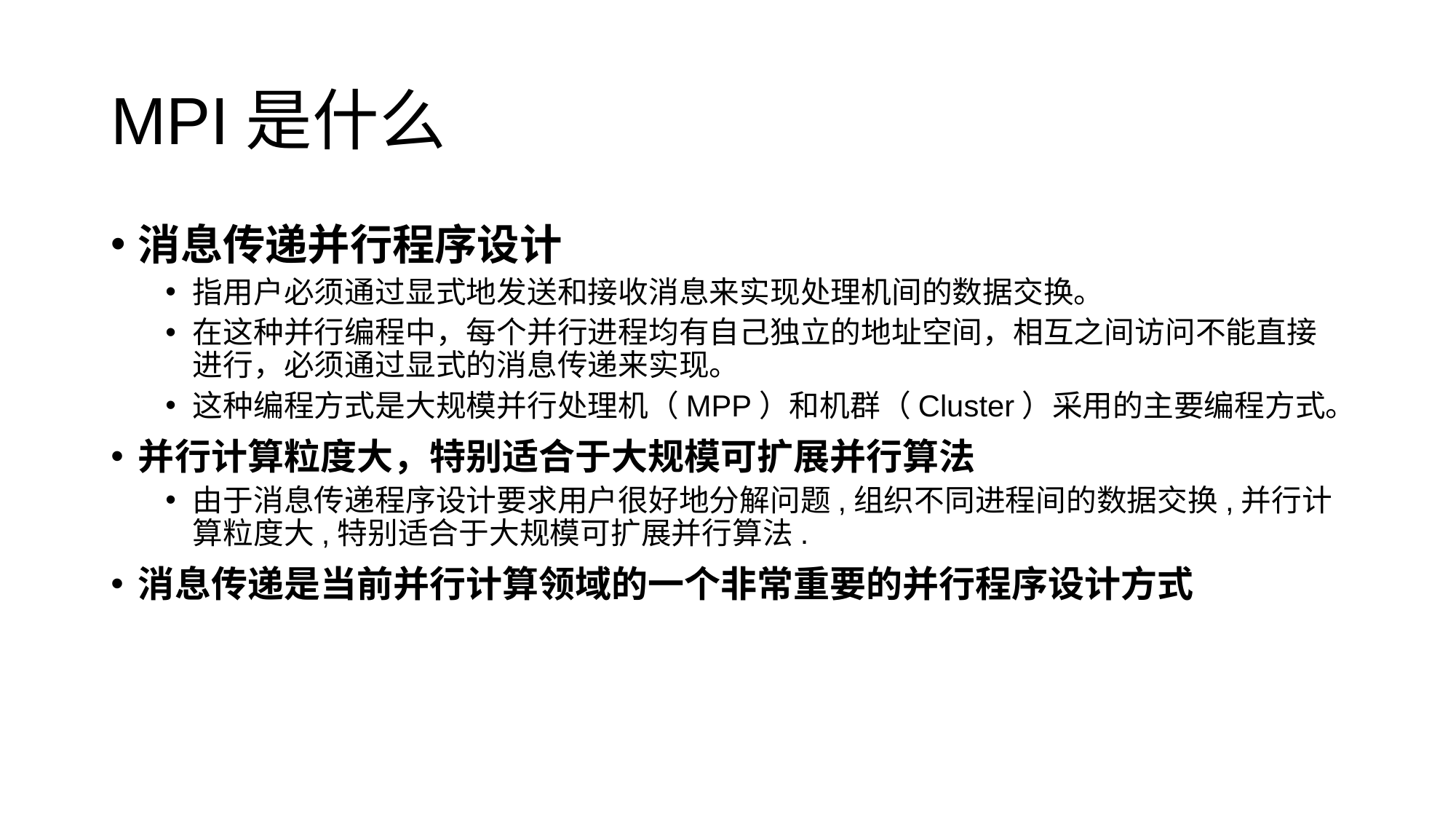

# MPI是什么
消息传递并行程序设计
指用户必须通过显式地发送和接收消息来实现处理机间的数据交换。
在这种并行编程中，每个并行进程均有自己独立的地址空间，相互之间访问不能直接进行，必须通过显式的消息传递来实现。
这种编程方式是大规模并行处理机（MPP）和机群（Cluster）采用的主要编程方式。
并行计算粒度大，特别适合于大规模可扩展并行算法
由于消息传递程序设计要求用户很好地分解问题,组织不同进程间的数据交换,并行计算粒度大,特别适合于大规模可扩展并行算法.
消息传递是当前并行计算领域的一个非常重要的并行程序设计方式